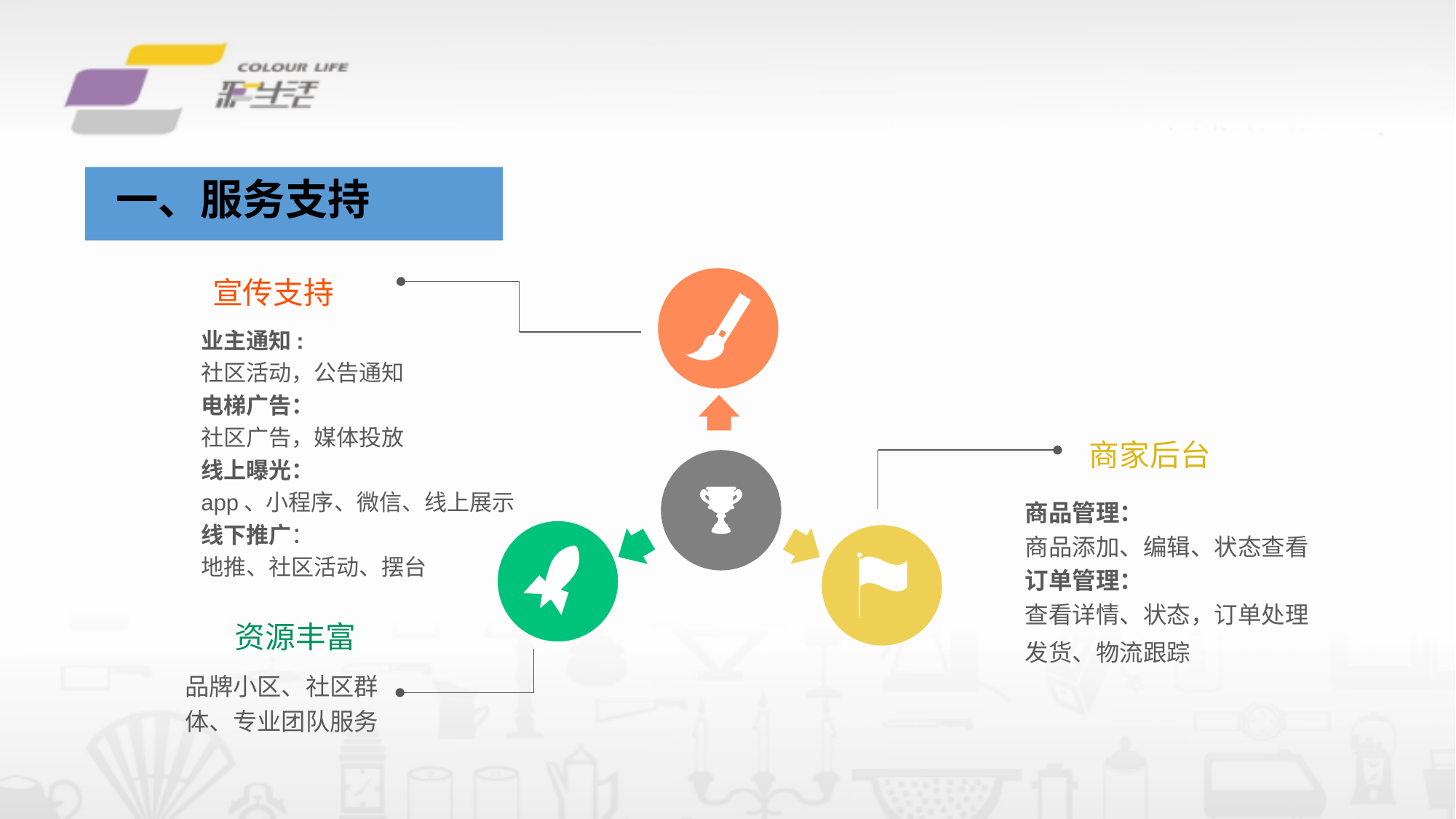

一、服务支持

宣传支持

业主通知:
社区活动，公告通知
电梯广告：
社区广告，媒体投放
线上曝光：
app、小程序、微信、线上展示
线下推广：
地推、社区活动、摆台

商家后台

商品管理：
商品添加、编辑、状态查看
订单管理：
查看详情、状态，订单处理发货、物流跟踪

资源丰富
品牌小区、社区群体、专业团队服务